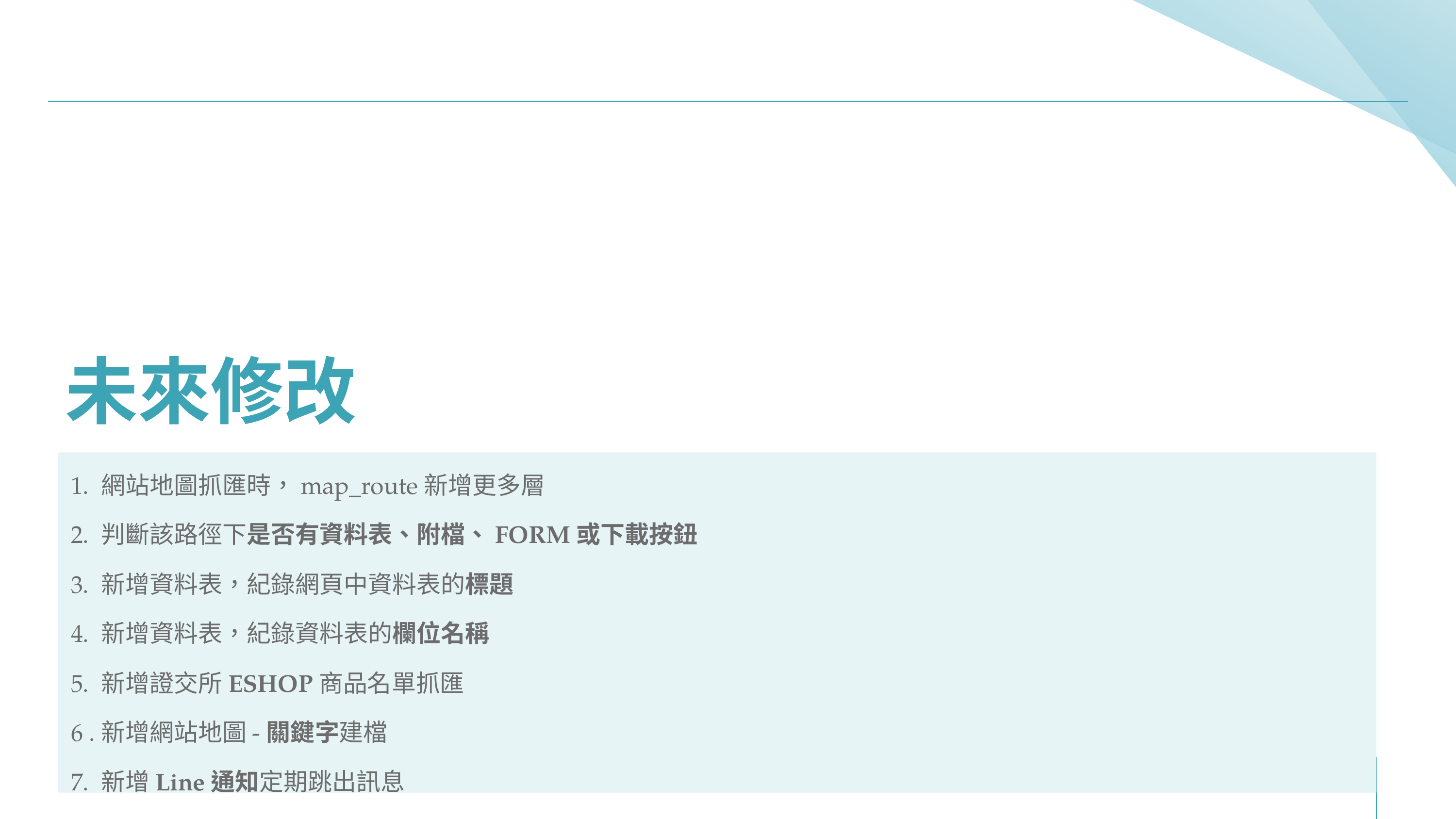

# 未來修改
20230720  by MRC
1. 網站地圖抓匯時，map_route新增更多層
2. 判斷該路徑下是否有資料表、附檔、FORM或下載按鈕
3. 新增資料表，紀錄網頁中資料表的標題
4. 新增資料表，紀錄資料表的欄位名稱
5. 新增證交所ESHOP商品名單抓匯
6 .新增網站地圖-關鍵字建檔
7. 新增Line通知定期跳出訊息